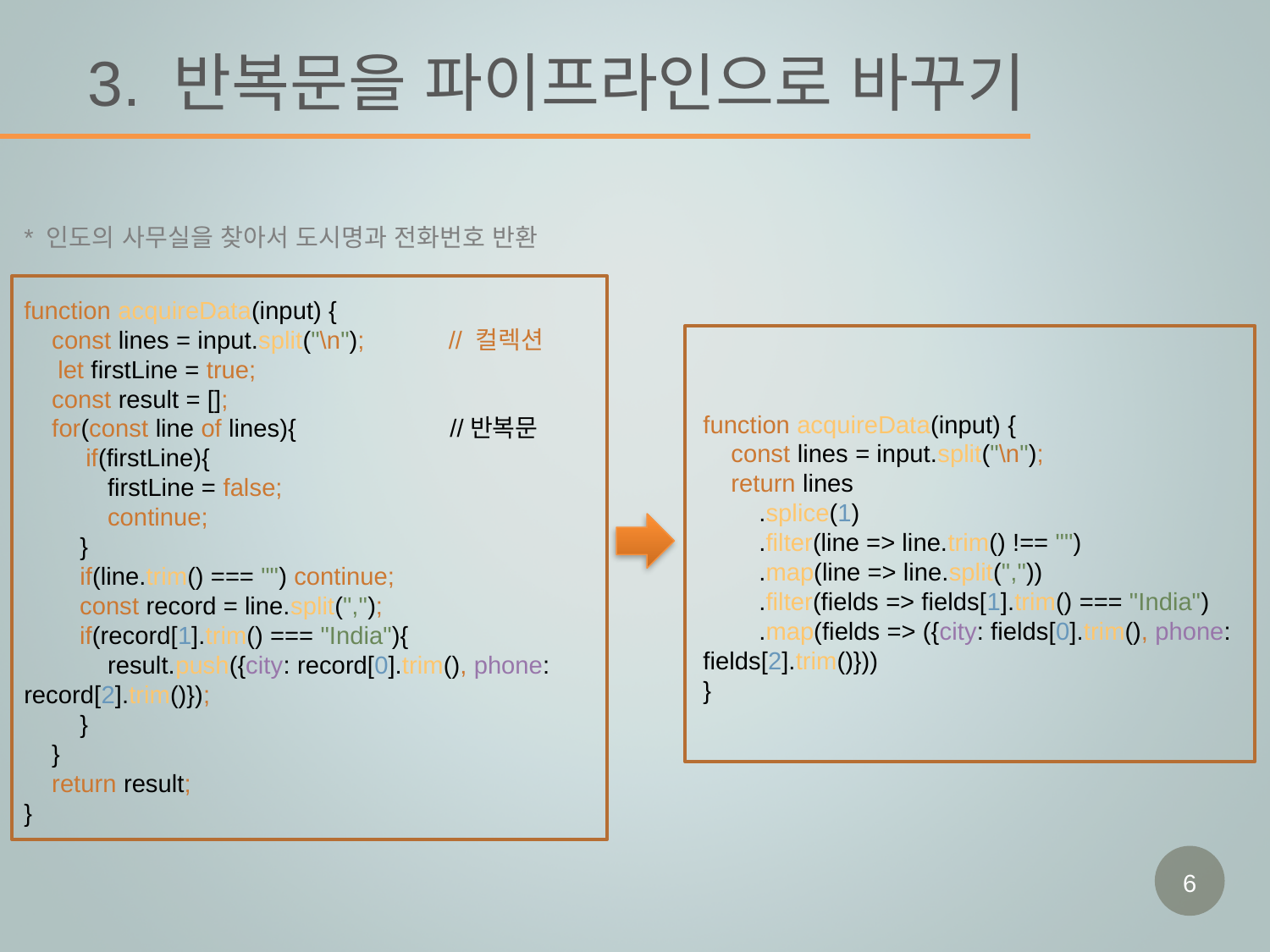

# 3. 반복문을 파이프라인으로 바꾸기
* 인도의 사무실을 찾아서 도시명과 전화번호 반환

function acquireData(input) {
    const lines = input.split("\n");            // 컬렉션
    let firstLine = true;
    const result = [];
    for(const line of lines){                      //반복문
        if(firstLine){
            firstLine = false;
            continue;
        }
        if(line.trim() === "") continue;
        const record = line.split(",");
        if(record[1].trim() === "India"){
            result.push({city: record[0].trim(), phone: record[2].trim()});
        }
    }
    return result;
}

function acquireData(input) {
    const lines = input.split("\n");
    return lines
        .splice(1)
        .filter(line => line.trim() !== "")
        .map(line => line.split(","))
        .filter(fields => fields[1].trim() === "India")
        .map(fields => ({city: fields[0].trim(), phone: fields[2].trim()}))
}